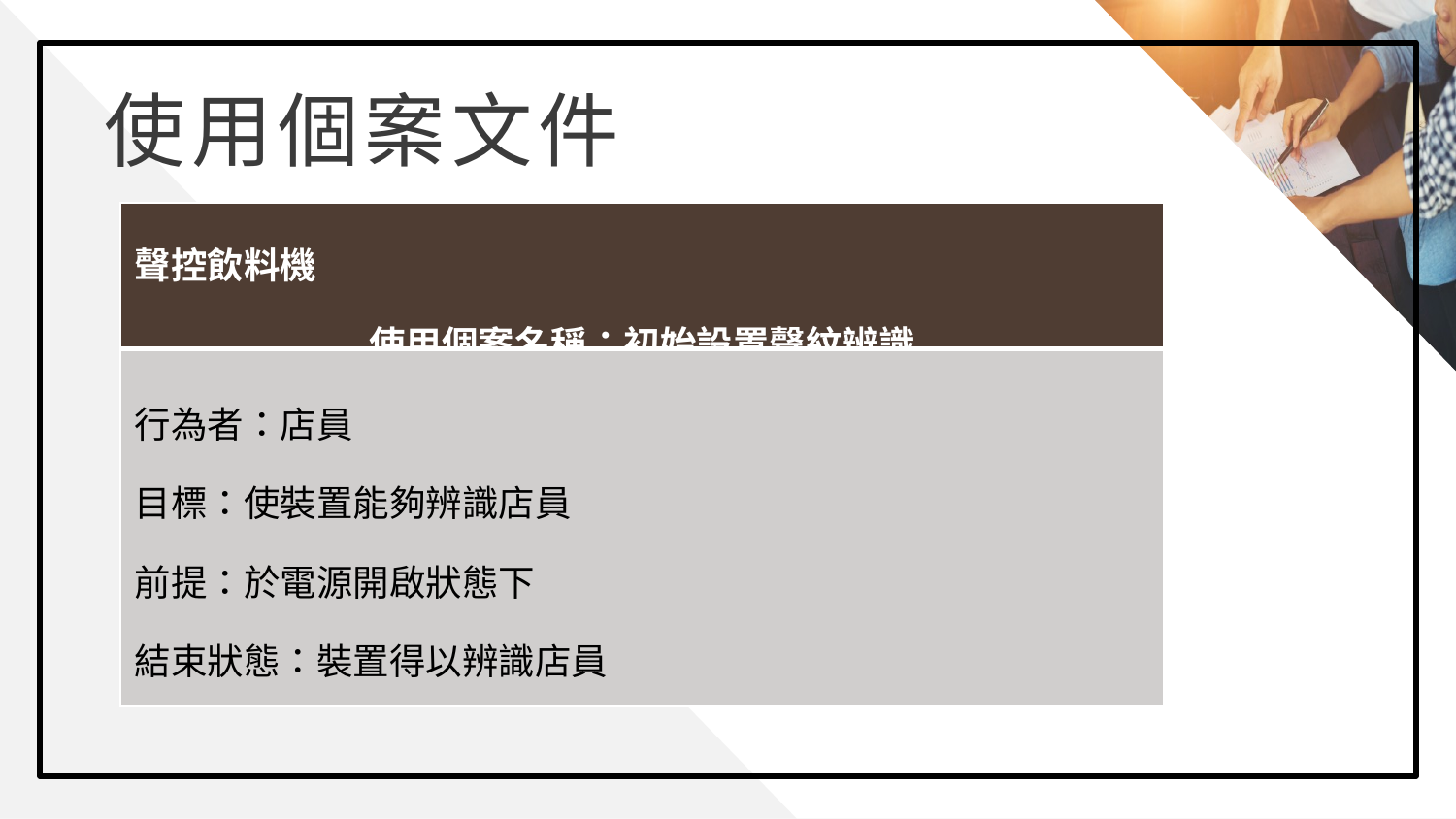

使用個案文件
| 聲控飲料機 使用個案名稱：初始設置聲紋辨識 |
| --- |
| 行為者：店員 目標：使裝置能夠辨識店員 前提：於電源開啟狀態下 結束狀態：裝置得以辨識店員 |